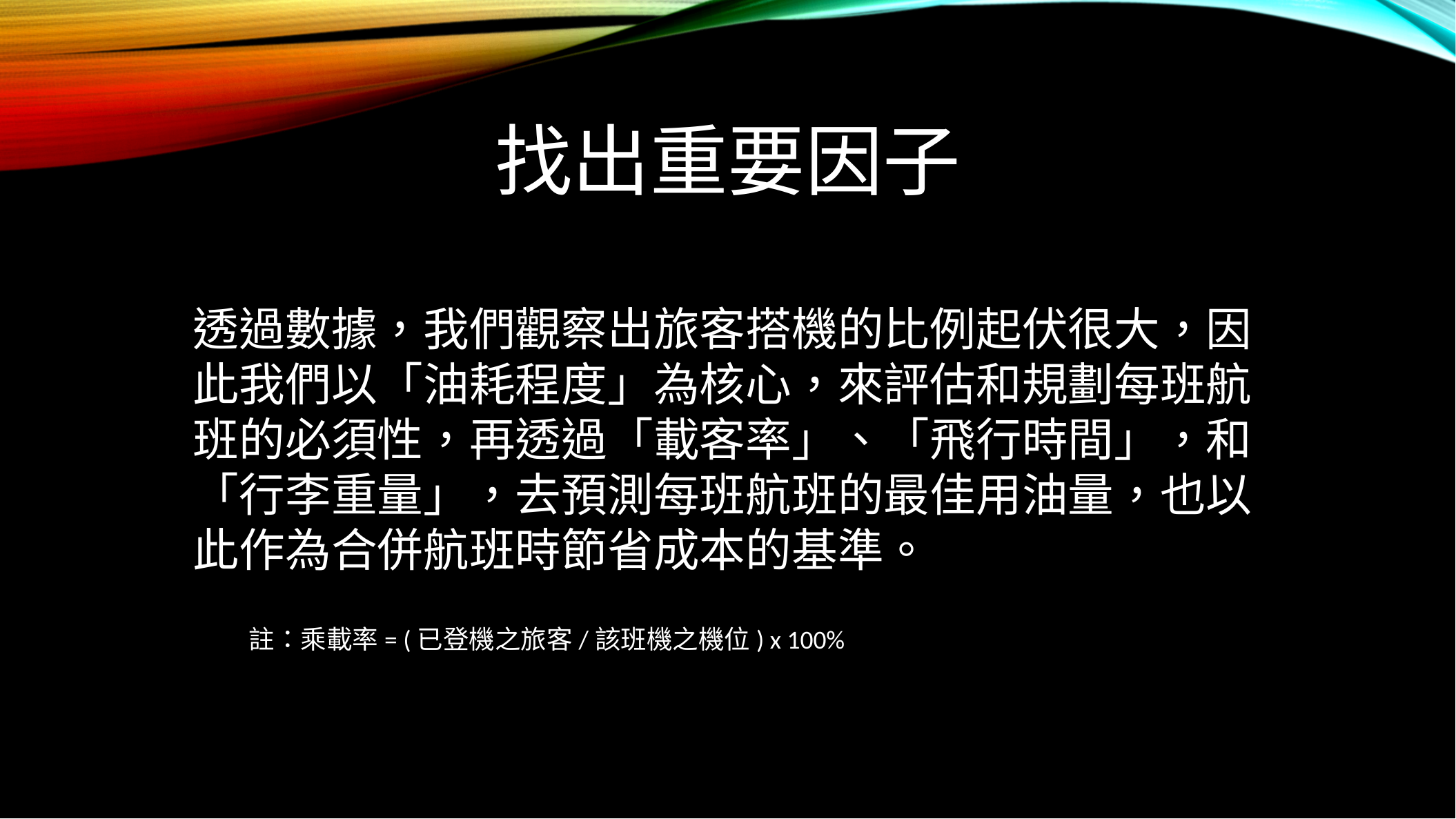

找出重要因子
透過數據，我們觀察出旅客搭機的比例起伏很大，因此我們以「油耗程度」為核心，來評估和規劃每班航班的必須性，再透過「載客率」、「飛行時間」，和「行李重量」，去預測每班航班的最佳用油量，也以此作為合併航班時節省成本的基準。

註：乘載率= (已登機之旅客/該班機之機位) x 100%